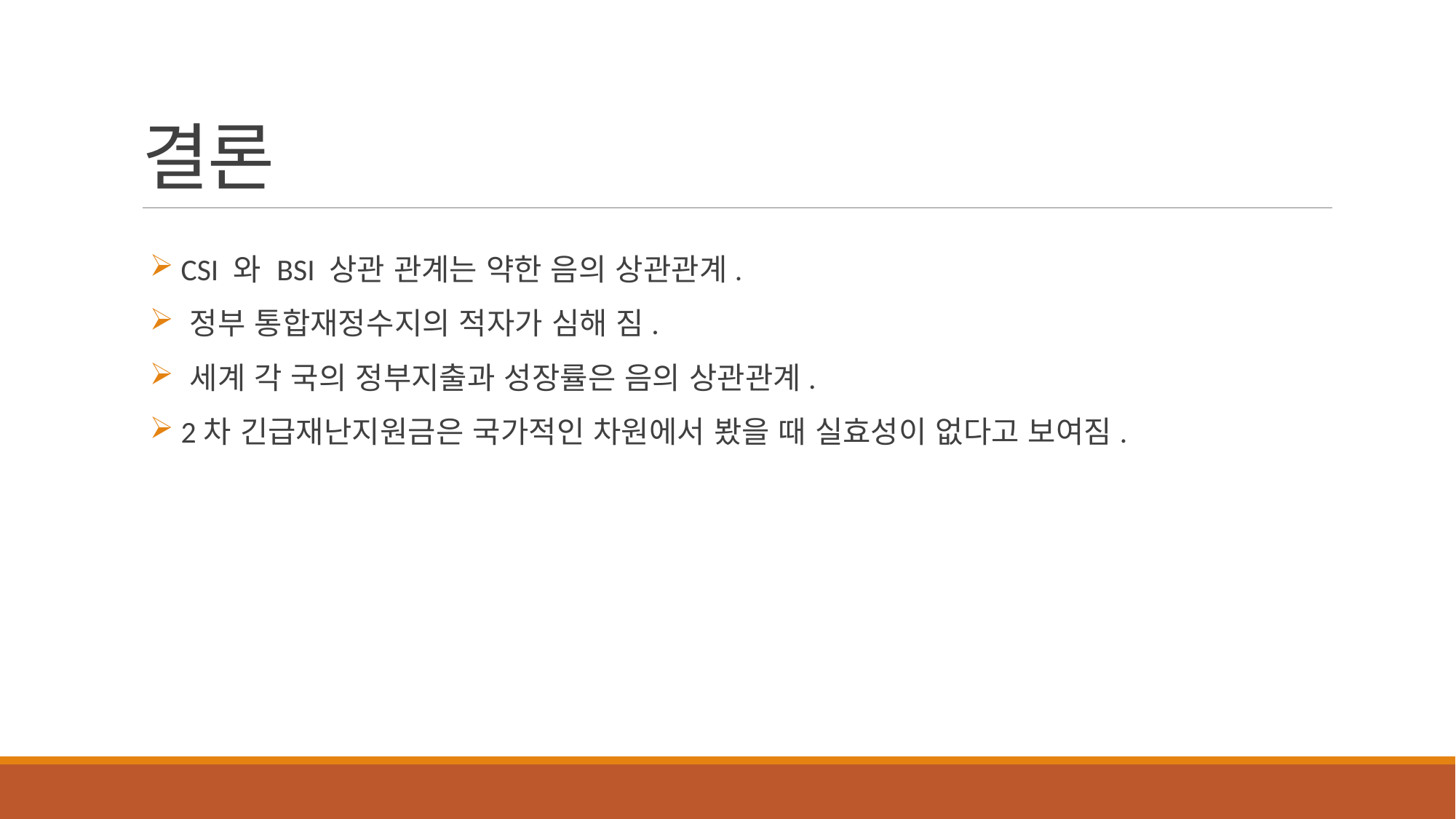

# 결론
 CSI 와 BSI 상관 관계는 약한 음의 상관관계.
 정부 통합재정수지의 적자가 심해 짐.
 세계 각 국의 정부지출과 성장률은 음의 상관관계.
 2차 긴급재난지원금은 국가적인 차원에서 봤을 때 실효성이 없다고 보여짐.